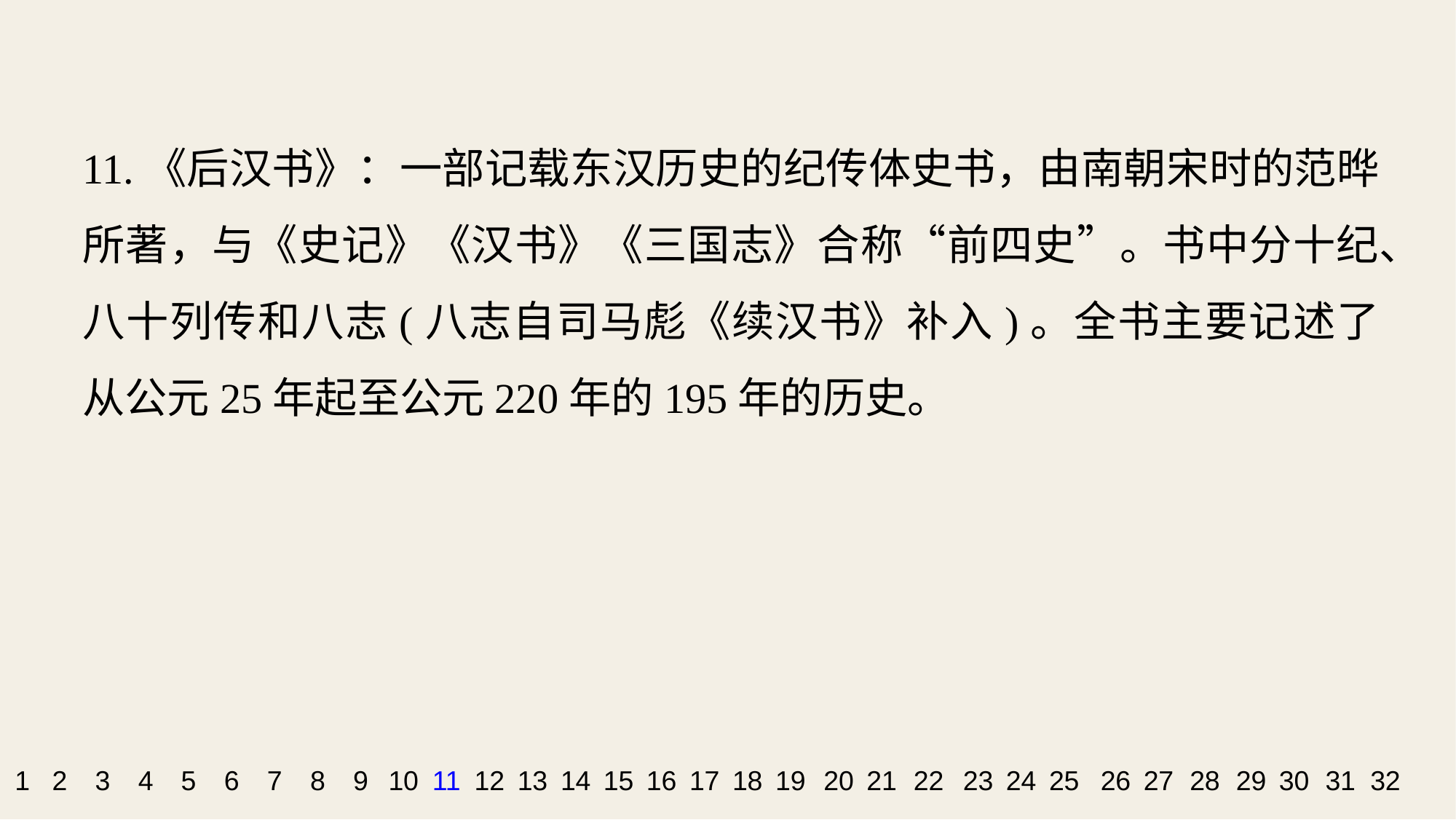

11.《后汉书》：一部记载东汉历史的纪传体史书，由南朝宋时的范晔所著，与《史记》《汉书》《三国志》合称“前四史”。书中分十纪、八十列传和八志(八志自司马彪《续汉书》补入)。全书主要记述了从公元25年起至公元220年的195年的历史。
1
2
3
4
5
6
7
8
9
10
11
12
13
14
15
16
17
18
19
20
21
22
23
24
25
26
27
28
29
30
31
32